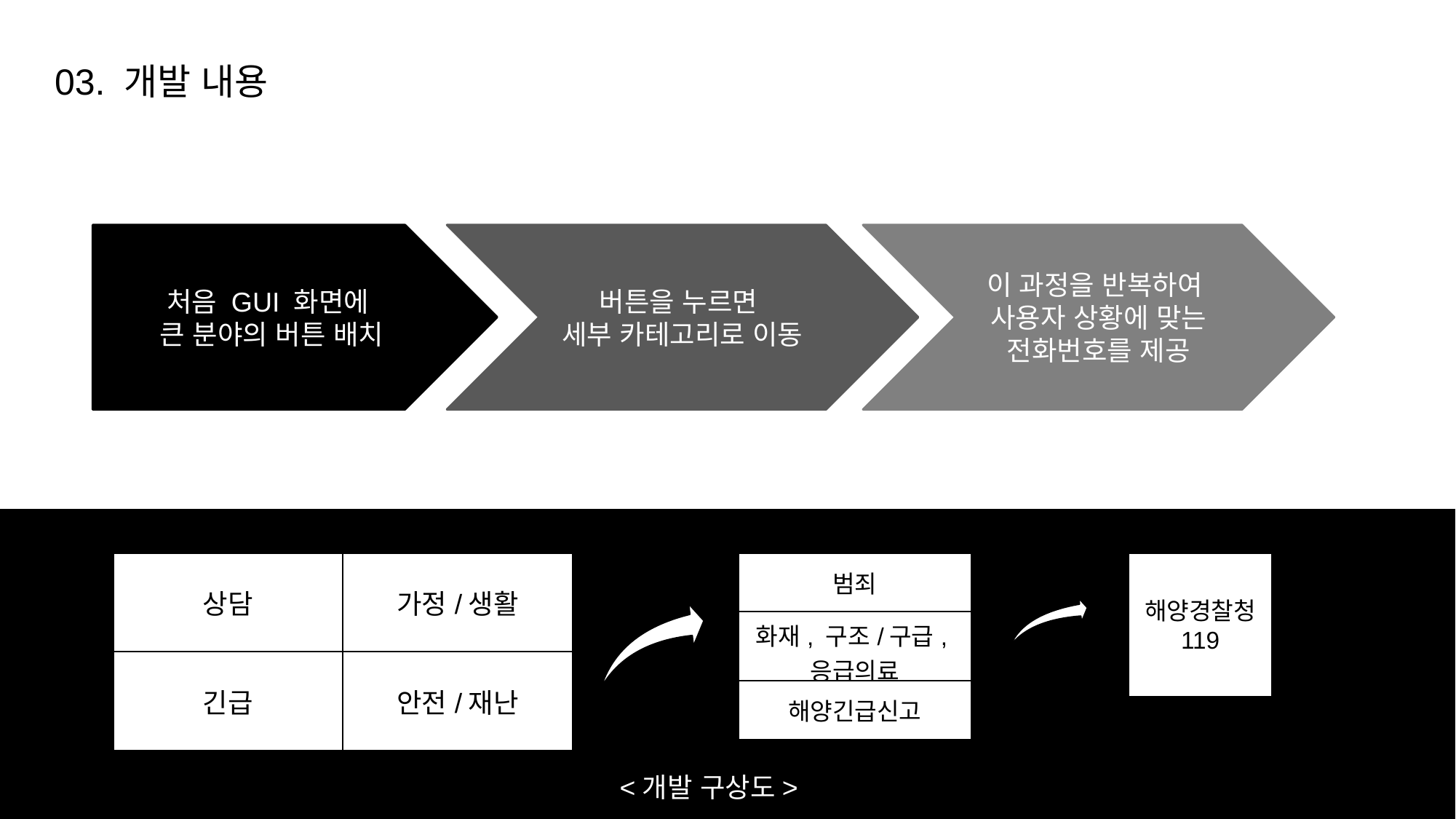

03. 개발 내용
이 과정을 반복하여
사용자 상황에 맞는
전화번호를 제공
처음 GUI 화면에
큰 분야의 버튼 배치
버튼을 누르면
세부 카테고리로 이동

| 상담 | 가정/생활 |
| --- | --- |
| 긴급 | 안전/재난 |
| 범죄 |
| --- |
| 화재, 구조/구급, 응급의료 |
| 해양긴급신고 |
해양경찰청
119

<개발 구상도>